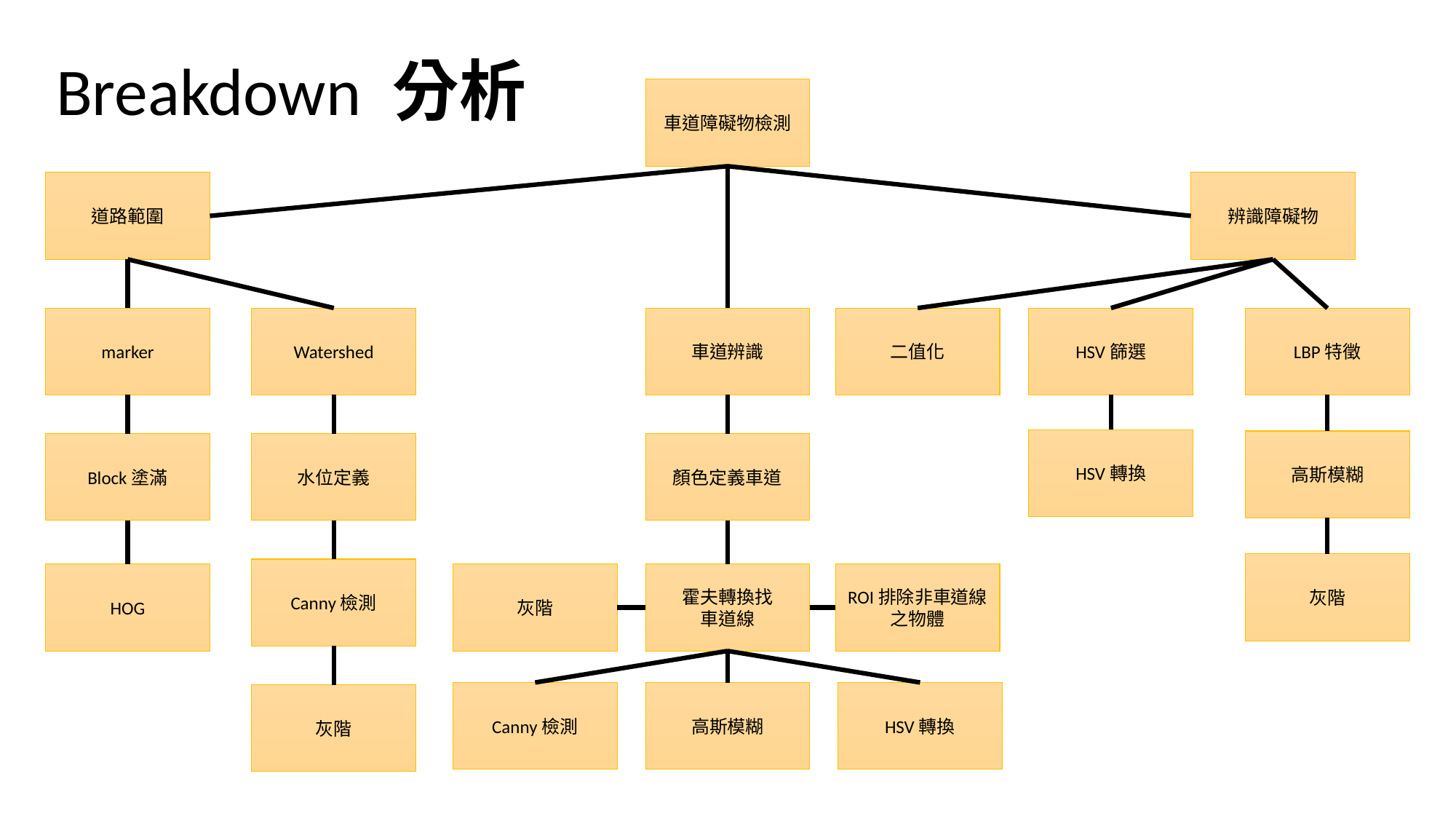

# Breakdown 分析
車道障礙物檢測
道路範圍
辨識障礙物
HSV篩選
LBP特徵
車道辨識
二值化
Watershed
marker
HSV轉換
高斯模糊
顏色定義車道
Block塗滿
水位定義
灰階
Canny檢測
霍夫轉換找
車道線
ROI排除非車道線之物體
灰階
HOG
高斯模糊
HSV轉換
Canny檢測
灰階